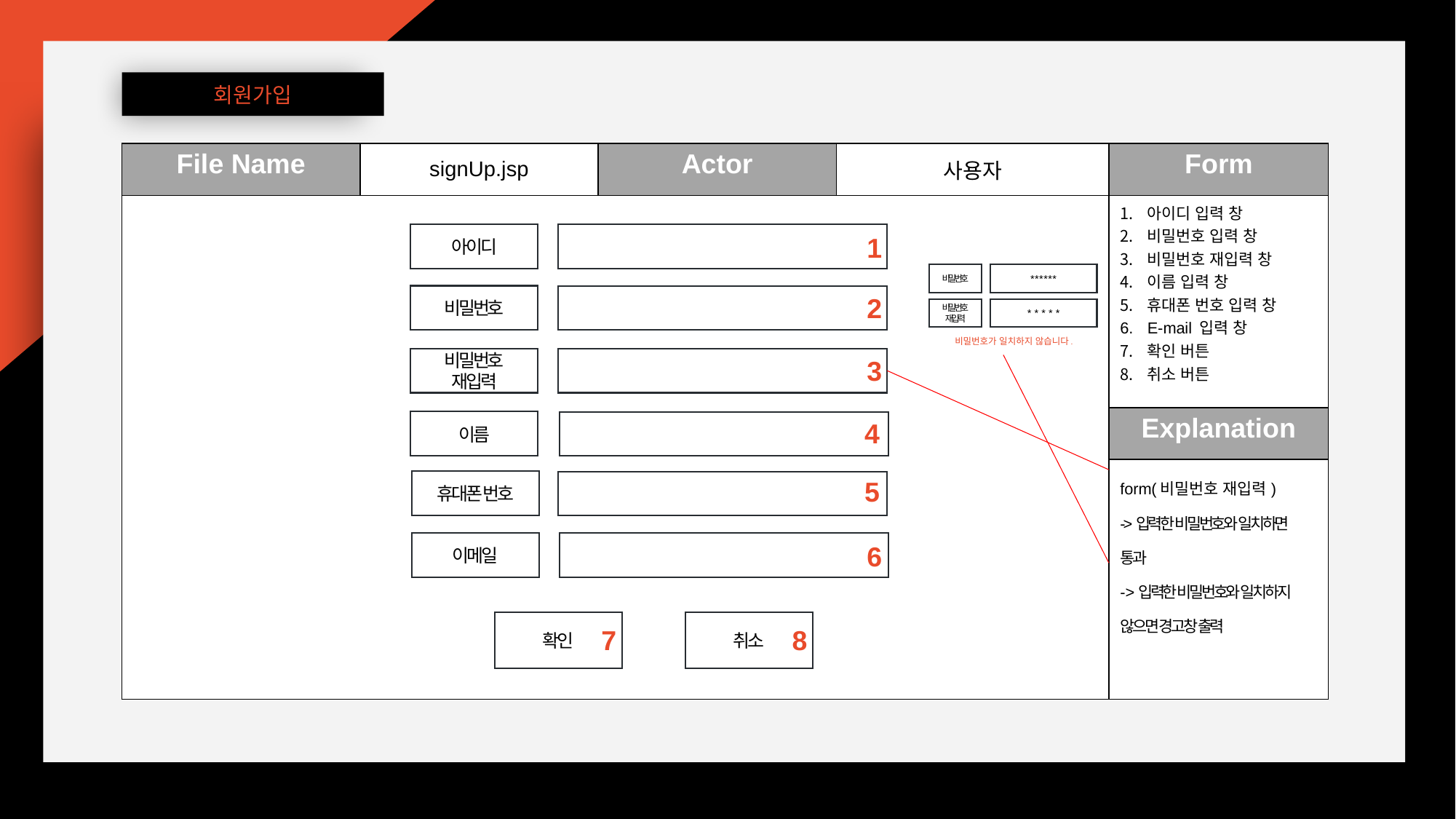

회원가입
| File Name | signUp.jsp | Actor | 사용자 | Form |
| --- | --- | --- | --- | --- |
|  |  |  |  | 아이디 입력 창 비밀번호 입력 창 비밀번호 재입력 창 이름 입력 창 휴대폰 번호 입력 창 E-mail 입력 창 확인 버튼 취소 버튼 |
|  |  |  |  | Explanation |
|  |  |  |  | form(비밀번호 재입력) ->입력한 비밀번호와 일치하면 통과 ->입력한 비밀번호와 일치하지 않으면 경고창 출력 |

아이디
1
비밀번호
*    *    *    *    *    *
비밀번호
2

비밀번호
재입력
* * * * *
비밀번호가 일치하지 않습니다.
비밀번호
재입력
3

4
이름

5
휴대폰 번호

이메일

6
확인
취소
7
8